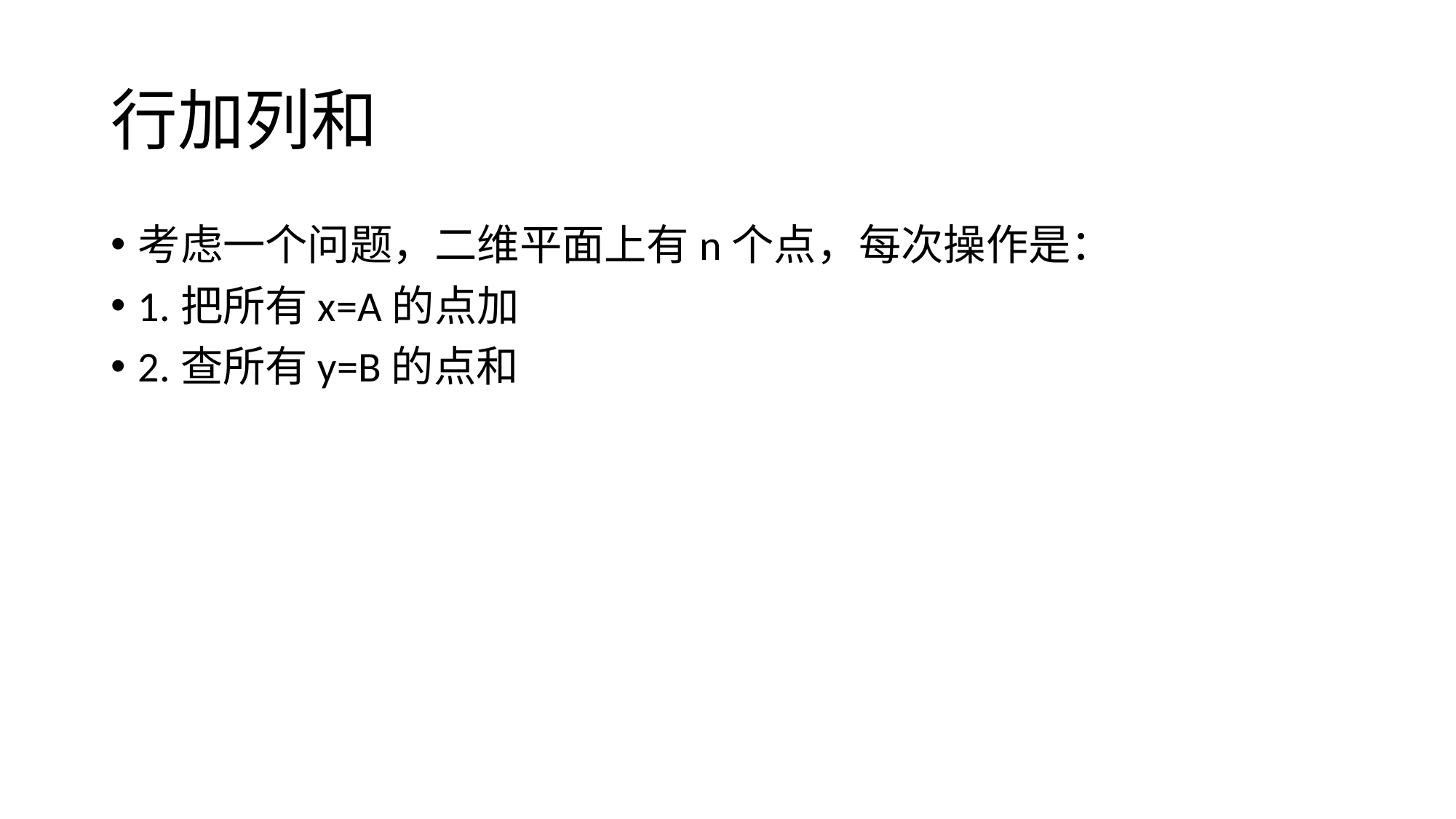

# 行加列和
考虑一个问题，二维平面上有n个点，每次操作是：
1.把所有x=A的点加
2.查所有y=B的点和